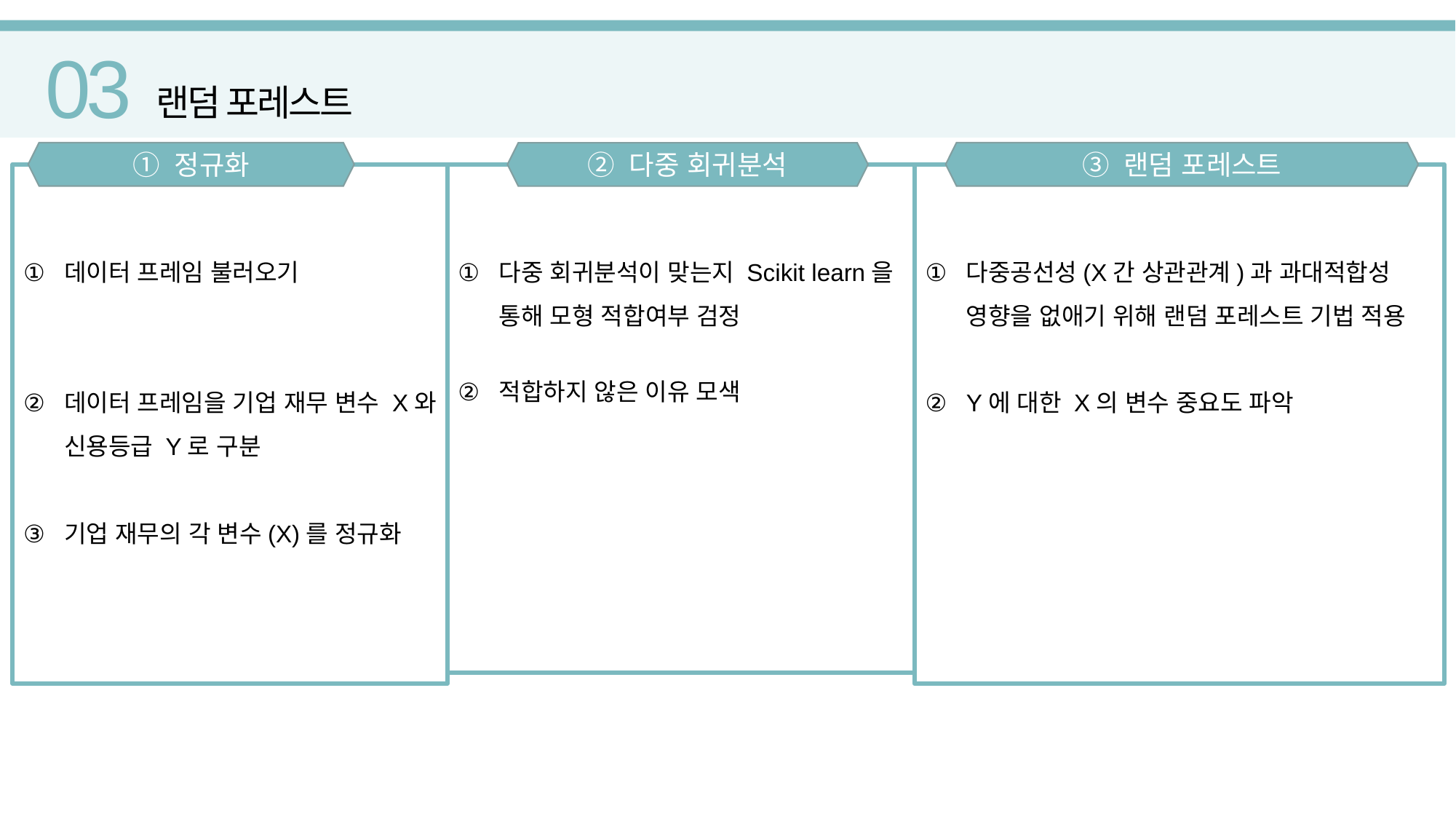

03
랜덤 포레스트
① 정규화
③ 랜덤 포레스트
② 다중 회귀분석

다중 회귀분석이 맞는지 Scikit learn을 통해 모형 적합여부 검정

적합하지 않은 이유 모색

데이터 프레임 불러오기

데이터 프레임을 기업 재무 변수 X와 신용등급 Y로 구분

기업 재무의 각 변수(X)를 정규화

다중공선성(X간 상관관계)과 과대적합성 영향을 없애기 위해 랜덤 포레스트 기법 적용

Y에 대한 X의 변수 중요도 파악